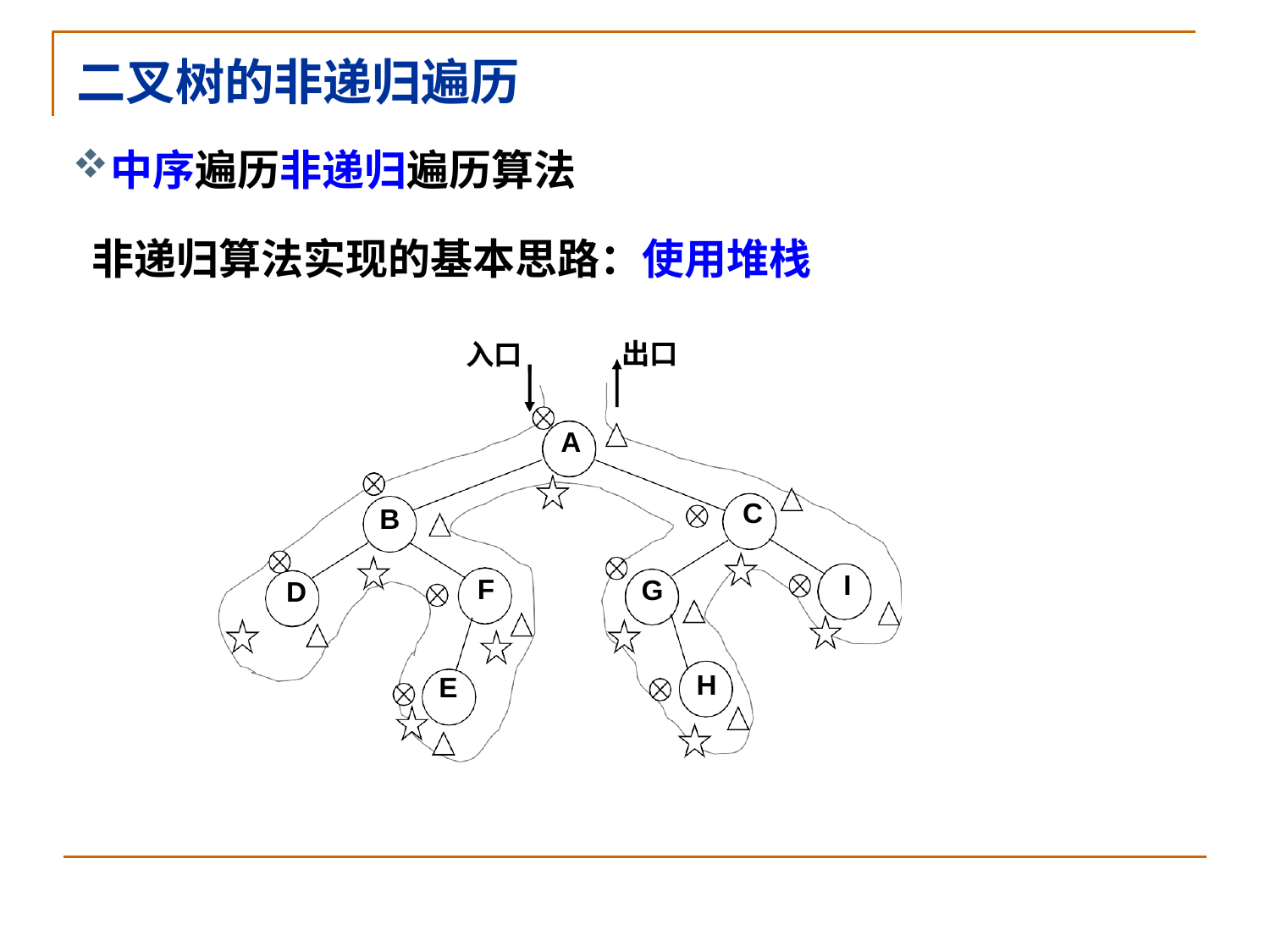

# 二叉树的非递归遍历
中序遍历非递归遍历算法
非递归算法实现的基本思路：使用堆栈
出口

入口
A
C
B
I
F
G
D
H
E